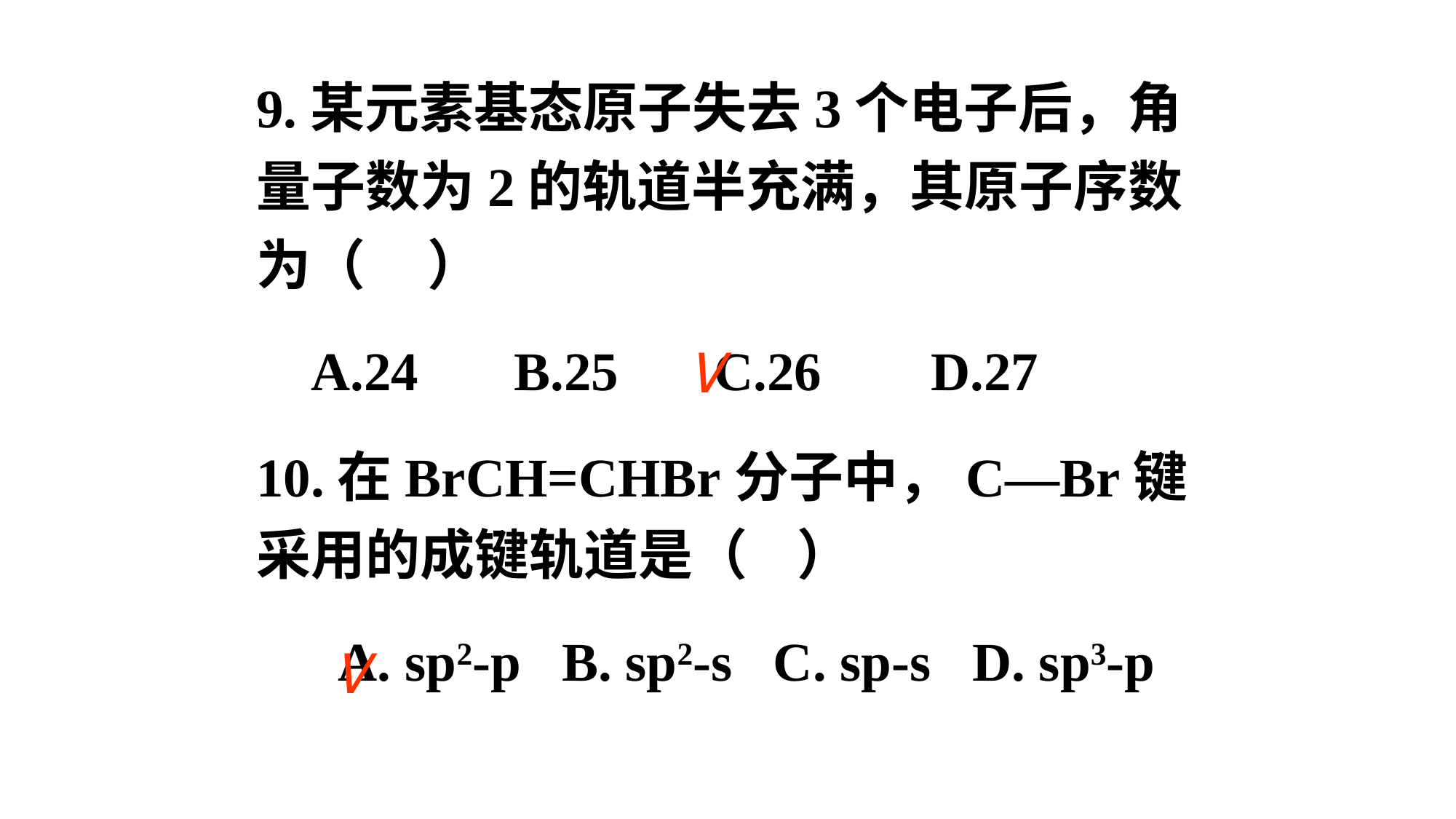

9.某元素基态原子失去3个电子后，角量子数为2的轨道半充满，其原子序数为（     ）
    A.24       B.25       C.26        D.27
10.在BrCH=CHBr分子中，C—Br键采用的成键轨道是（    ）
      A. sp2-p   B. sp2-s   C. sp-s   D. sp3-p
V
V